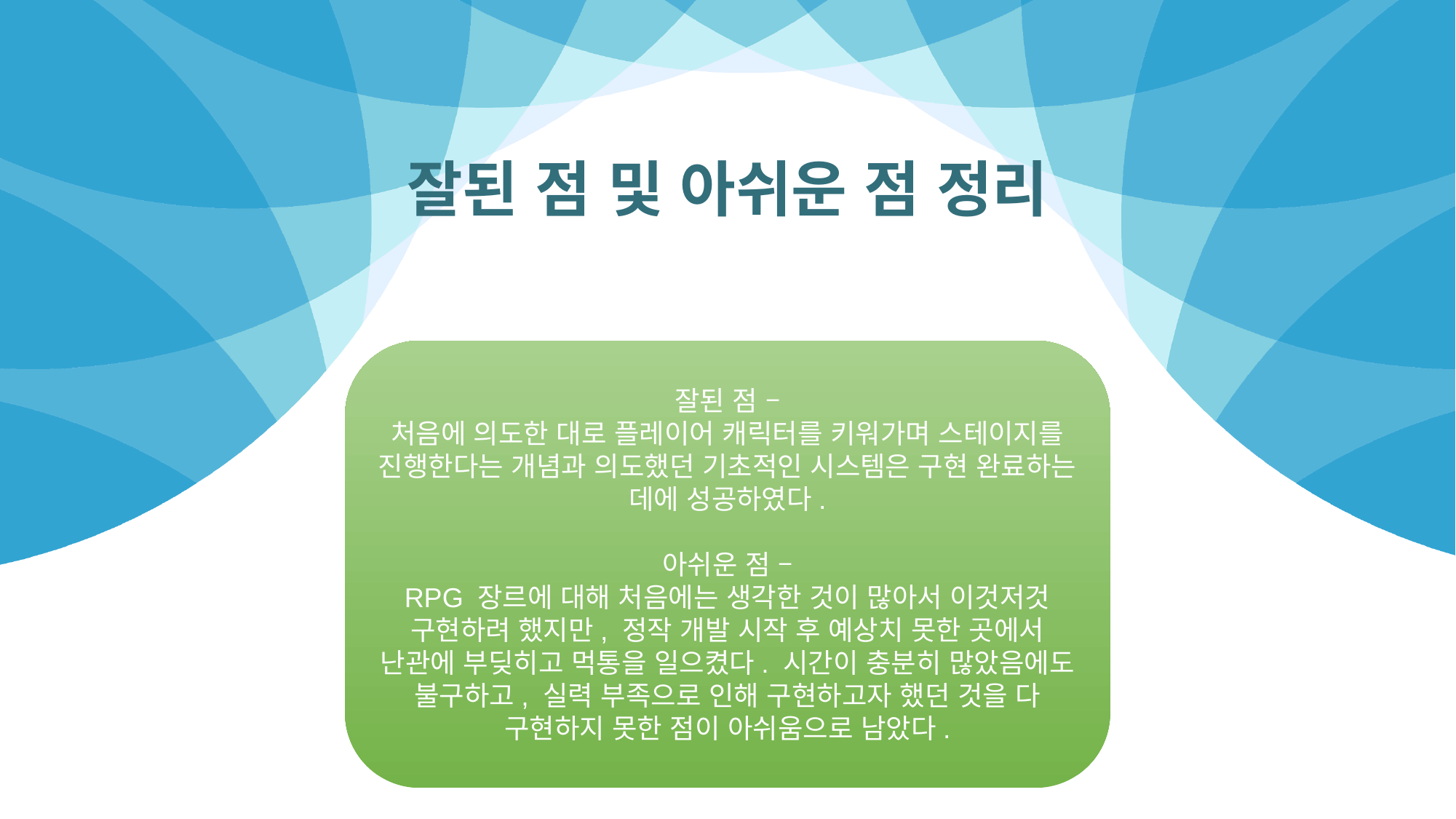

잘된 점 및 아쉬운 점 정리
잘된 점 –
처음에 의도한 대로 플레이어 캐릭터를 키워가며 스테이지를 진행한다는 개념과 의도했던 기초적인 시스템은 구현 완료하는 데에 성공하였다.

아쉬운 점 –
RPG 장르에 대해 처음에는 생각한 것이 많아서 이것저것 구현하려 했지만, 정작 개발 시작 후 예상치 못한 곳에서 난관에 부딪히고 먹통을 일으켰다. 시간이 충분히 많았음에도 불구하고, 실력 부족으로 인해 구현하고자 했던 것을 다 구현하지 못한 점이 아쉬움으로 남았다.